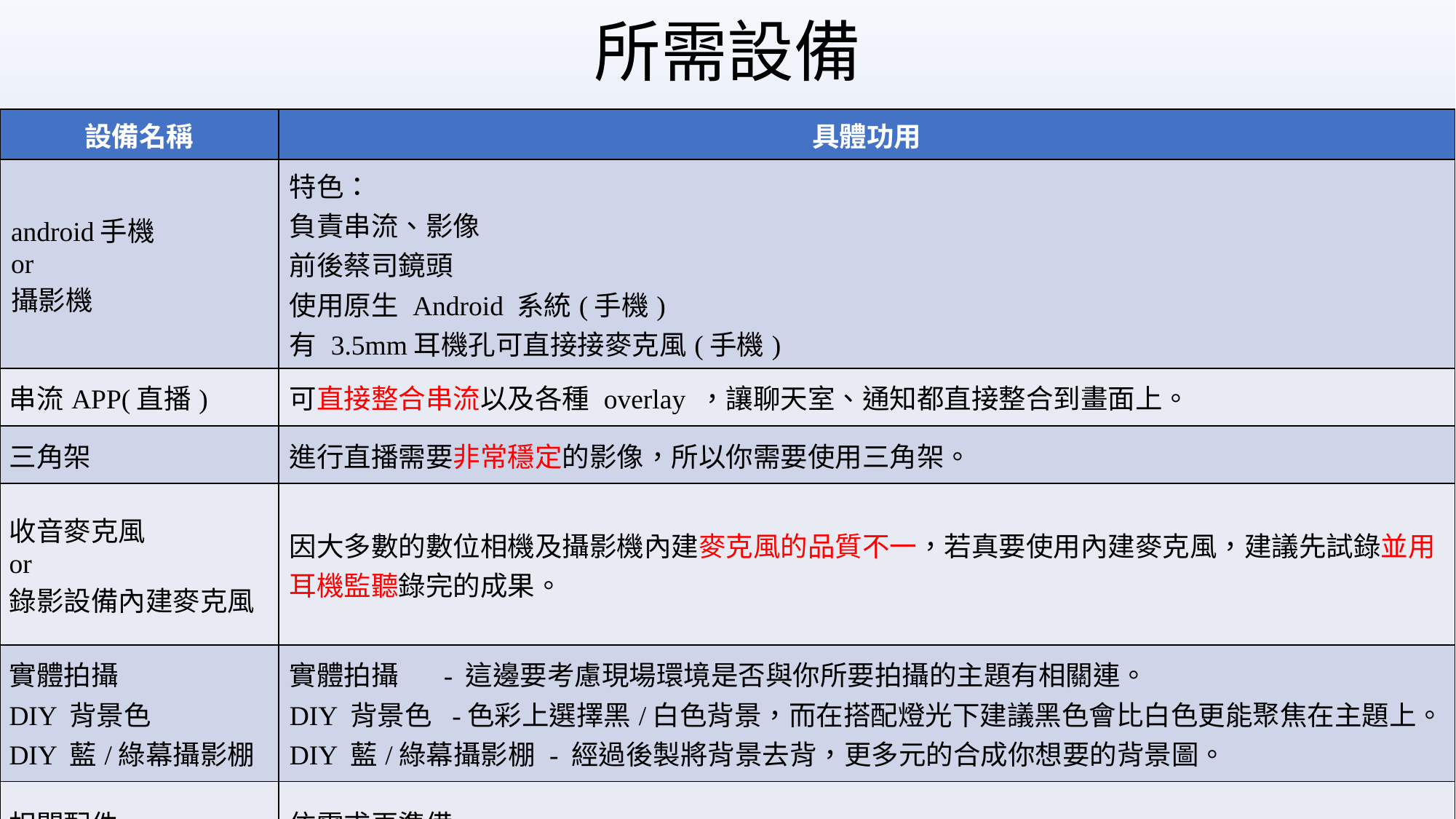

# 所需設備
| 設備名稱 | 具體功用 |
| --- | --- |
| android手機 or 攝影機 | 特色： 負責串流、影像 前後蔡司鏡頭 使用原生 Android 系統(手機) 有 3.5mm耳機孔可直接接麥克風(手機) |
| 串流APP(直播) | 可直接整合串流以及各種 overlay ，讓聊天室、通知都直接整合到畫面上。 |
| 三角架 | 進行直播需要非常穩定的影像，所以你需要使用三角架。 |
| 收音麥克風 or 錄影設備內建麥克風 | 因大多數的數位相機及攝影機內建麥克風的品質不一，若真要使用內建麥克風，建議先試錄並用耳機監聽錄完的成果。 |
| 實體拍攝 DIY 背景色 DIY 藍/綠幕攝影棚 | 實體拍攝 - 這邊要考慮現場環境是否與你所要拍攝的主題有相關連。 DIY 背景色 -色彩上選擇黑/白色背景，而在搭配燈光下建議黑色會比白色更能聚焦在主題上。 DIY 藍/綠幕攝影棚 - 經過後製將背景去背，更多元的合成你想要的背景圖。 |
| 相關配件 | 依需求再準備。 |